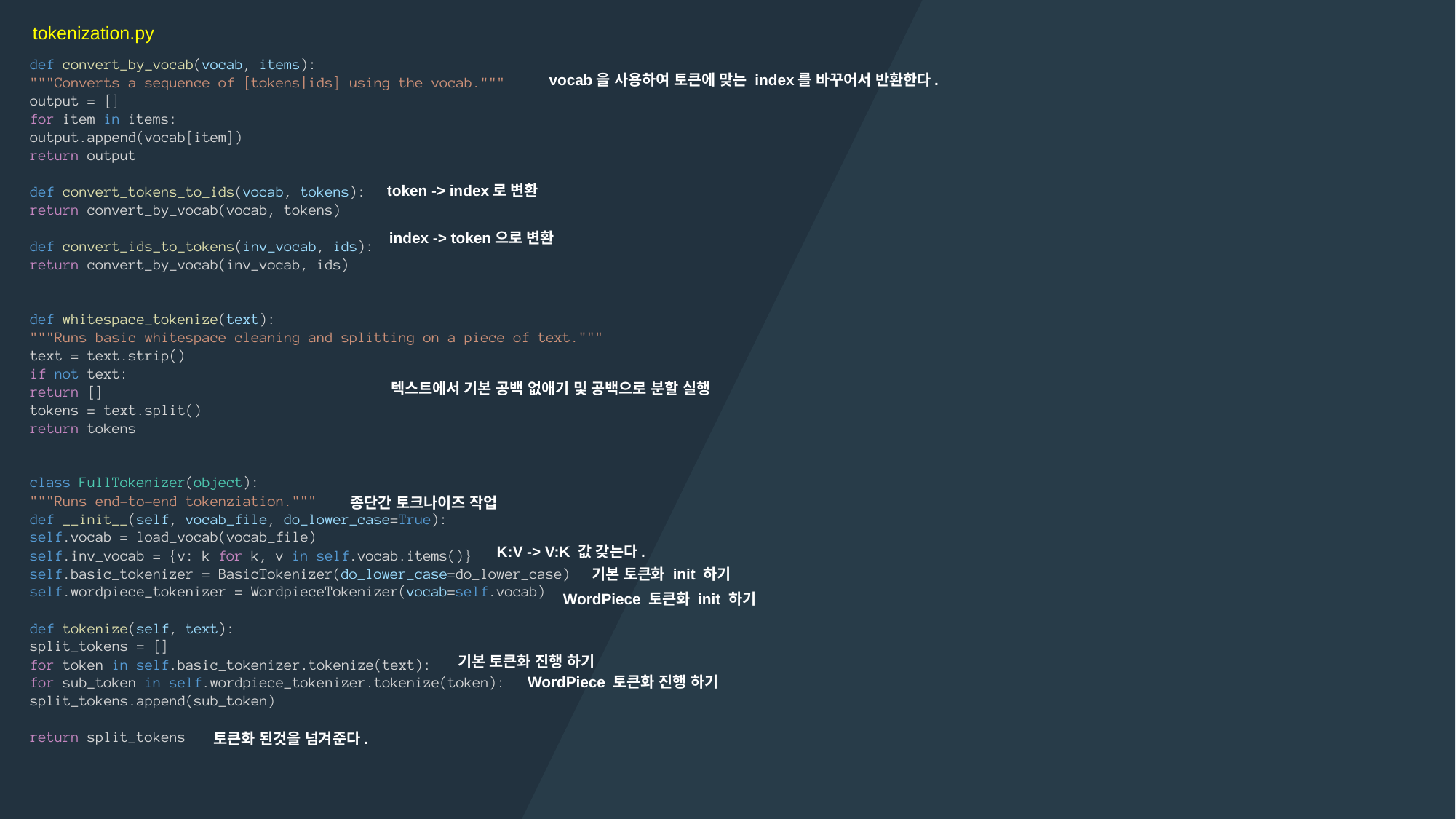

tokenization.py
def convert_by_vocab(vocab, items):
"""Converts a sequence of [tokens|ids] using the vocab."""
output = []
for item in items:
output.append(vocab[item])
return output
def convert_tokens_to_ids(vocab, tokens):
return convert_by_vocab(vocab, tokens)
def convert_ids_to_tokens(inv_vocab, ids):
return convert_by_vocab(inv_vocab, ids)
def whitespace_tokenize(text):
"""Runs basic whitespace cleaning and splitting on a piece of text."""
text = text.strip()
if not text:
return []
tokens = text.split()
return tokens
class FullTokenizer(object):
"""Runs end-to-end tokenziation."""
def __init__(self, vocab_file, do_lower_case=True):
self.vocab = load_vocab(vocab_file)
self.inv_vocab = {v: k for k, v in self.vocab.items()}
self.basic_tokenizer = BasicTokenizer(do_lower_case=do_lower_case) self.wordpiece_tokenizer = WordpieceTokenizer(vocab=self.vocab)
def tokenize(self, text):
split_tokens = []
for token in self.basic_tokenizer.tokenize(text):
for sub_token in self.wordpiece_tokenizer.tokenize(token):
split_tokens.append(sub_token)
return split_tokens
vocab을 사용하여 토큰에 맞는 index를 바꾸어서 반환한다.
token -> index로 변환
index -> token으로 변환
텍스트에서 기본 공백 없애기 및 공백으로 분할 실행
종단간 토크나이즈 작업
K:V -> V:K 값 갖는다.
기본 토큰화 init 하기
WordPiece 토큰화 init 하기
기본 토큰화 진행 하기
WordPiece 토큰화 진행 하기
토큰화 된것을 넘겨준다.